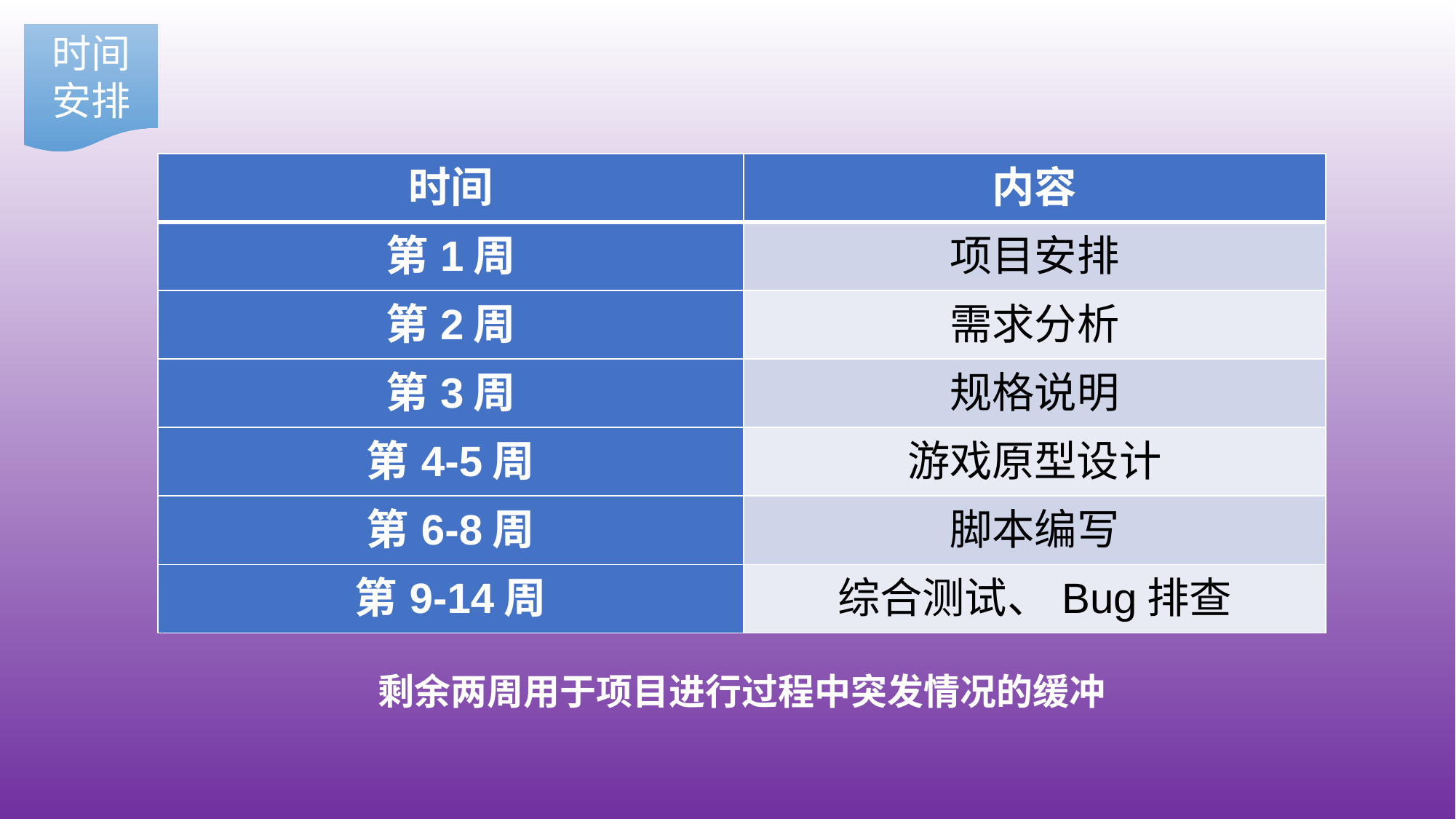

时间安排
| 时间 | 内容 |
| --- | --- |
| 第1周 | 项目安排 |
| 第2周 | 需求分析 |
| 第3周 | 规格说明 |
| 第4-5周 | 游戏原型设计 |
| 第6-8周 | 脚本编写 |
| 第9-14周 | 综合测试、Bug排查 |
剩余两周用于项目进行过程中突发情况的缓冲